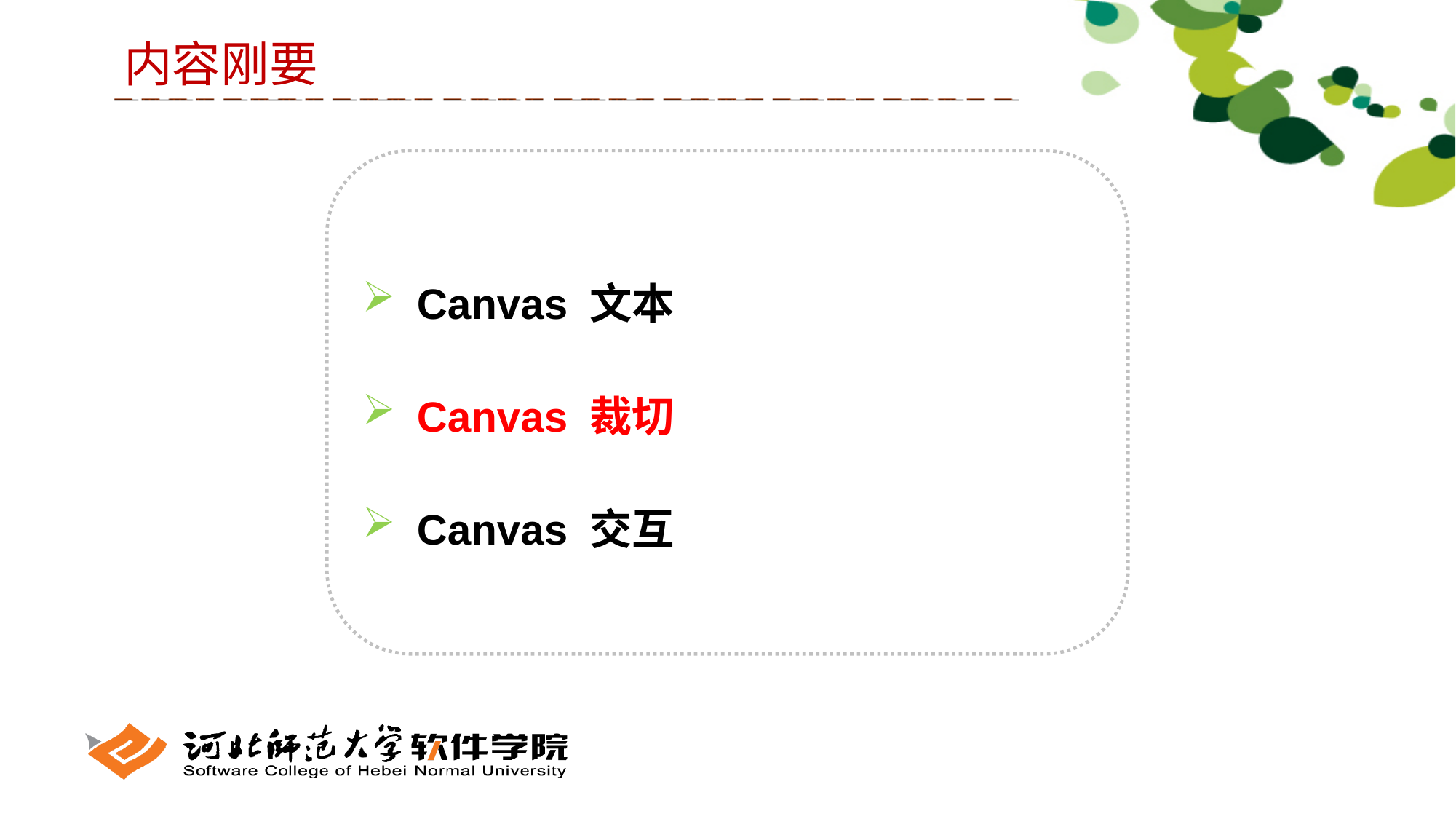

内容刚要
Canvas 文本
Canvas 裁切
Canvas 交互